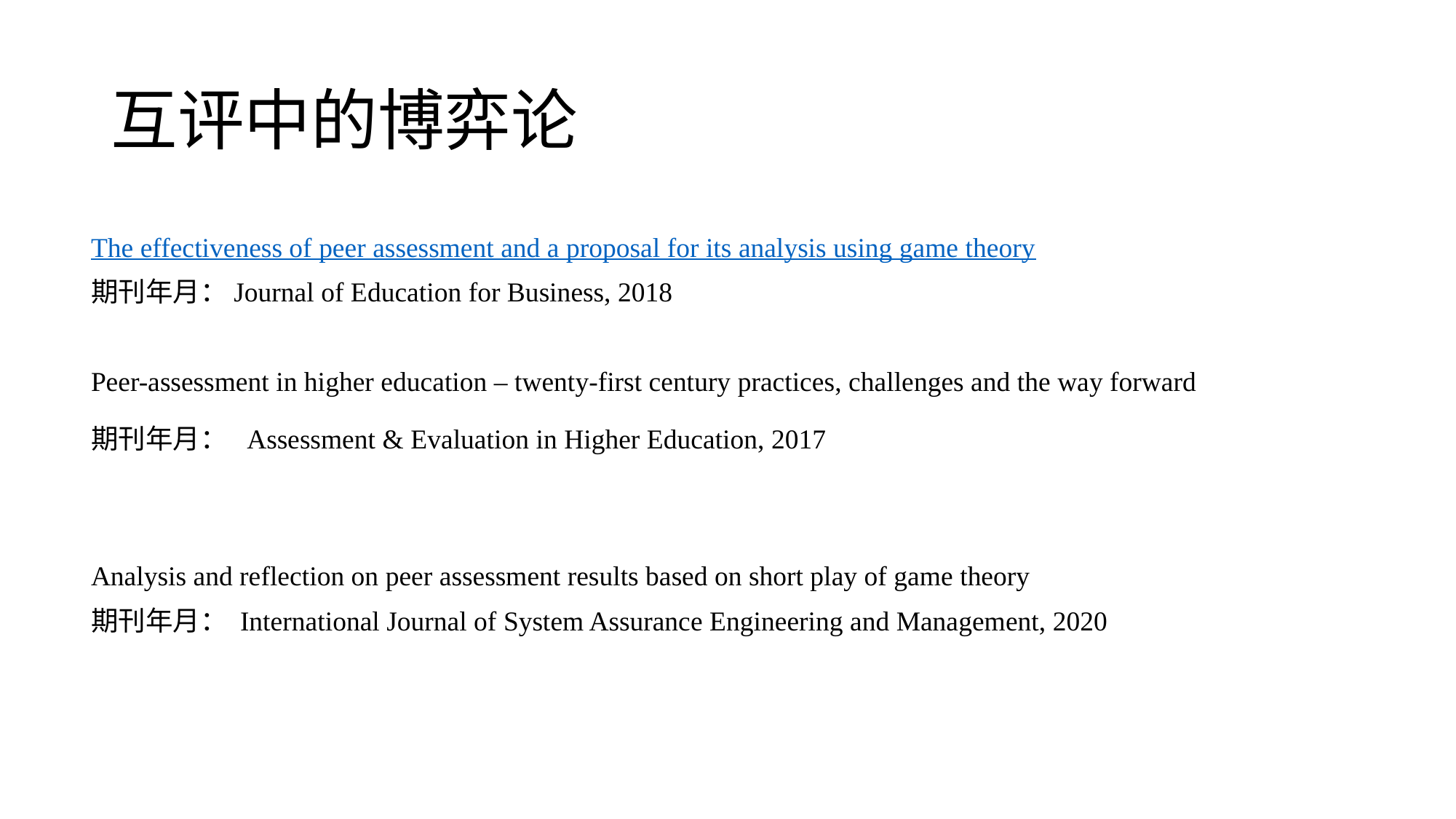

# 互评中的博弈论
The effectiveness of peer assessment and a proposal for its analysis using game theory
期刊年月：Journal of Education for Business, 2018

Peer-assessment in higher education – twenty-first century practices, challenges and the way forward
期刊年月： Assessment & Evaluation in Higher Education, 2017

Analysis and reflection on peer assessment results based on short play of game theory
期刊年月： International Journal of System Assurance Engineering and Management, 2020